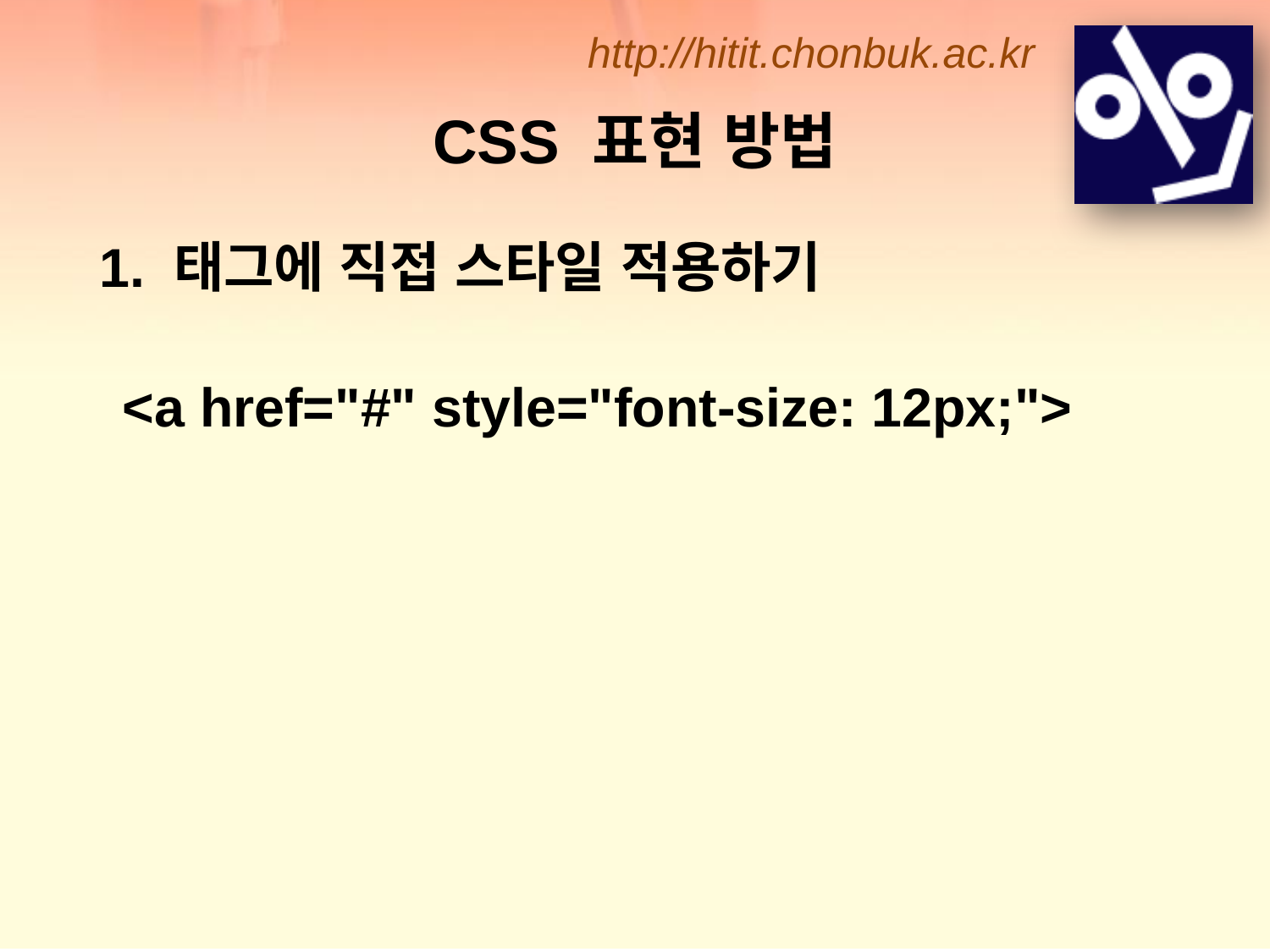

CSS 표현 방법
1. 태그에 직접 스타일 적용하기
<a href="#" style="font-size: 12px;">